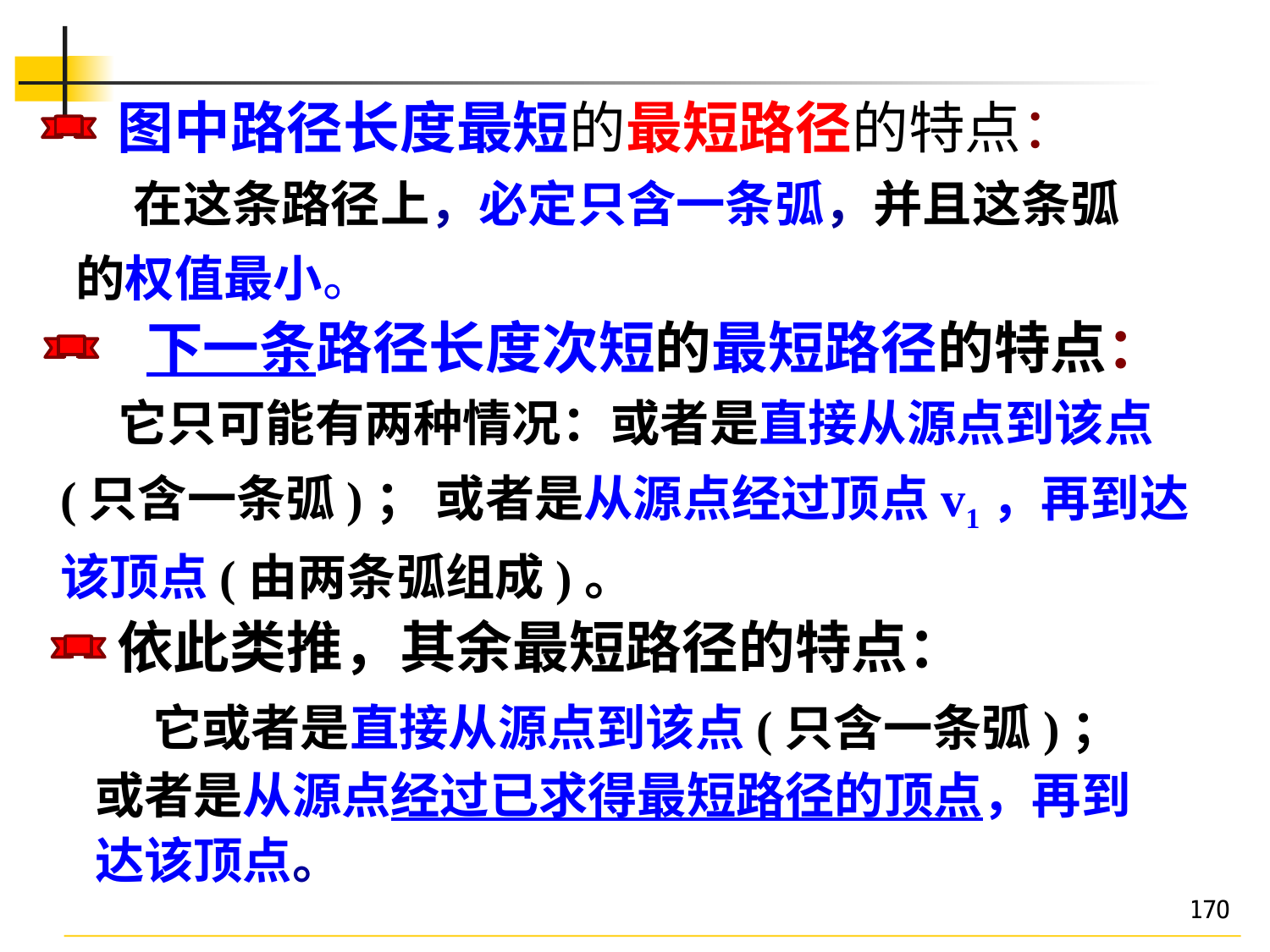

图中路径长度最短的最短路径的特点：

   在这条路径上，必定只含一条弧，并且这条弧的权值最小。
下一条路径长度次短的最短路径的特点：

   它只可能有两种情况：或者是直接从源点到该点(只含一条弧)； 或者是从源点经过顶点v1，再到达该顶点(由两条弧组成)。
依此类推，其余最短路径的特点：

   它或者是直接从源点到该点(只含一条弧)； 或者是从源点经过已求得最短路径的顶点，再到达该顶点。
170